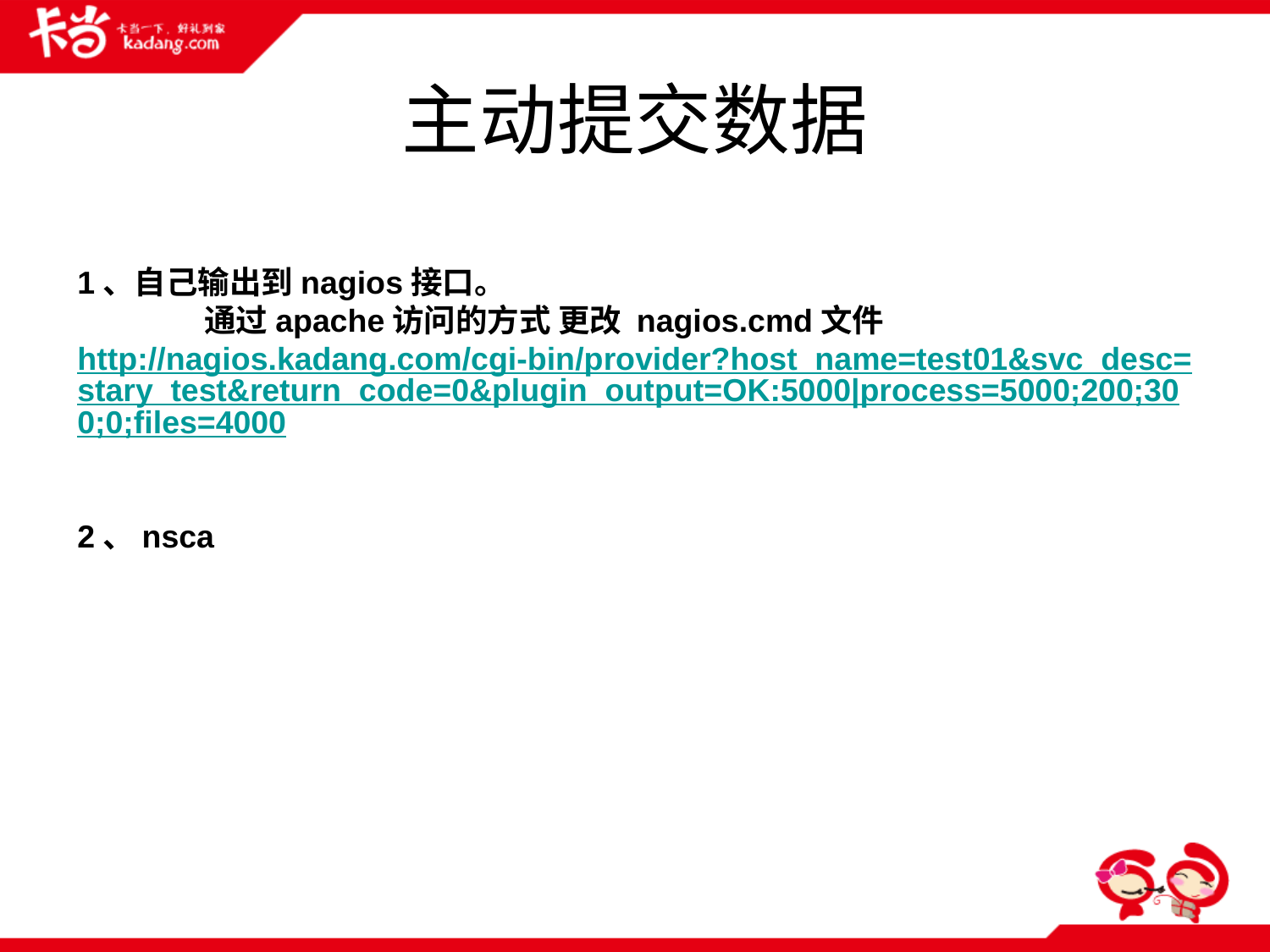

# 主动提交数据
1、自己输出到nagios接口。
	通过apache访问的方式 更改 nagios.cmd文件
http://nagios.kadang.com/cgi-bin/provider?host_name=test01&svc_desc=stary_test&return_code=0&plugin_output=OK:5000|process=5000;200;300;0;files=4000

2、nsca